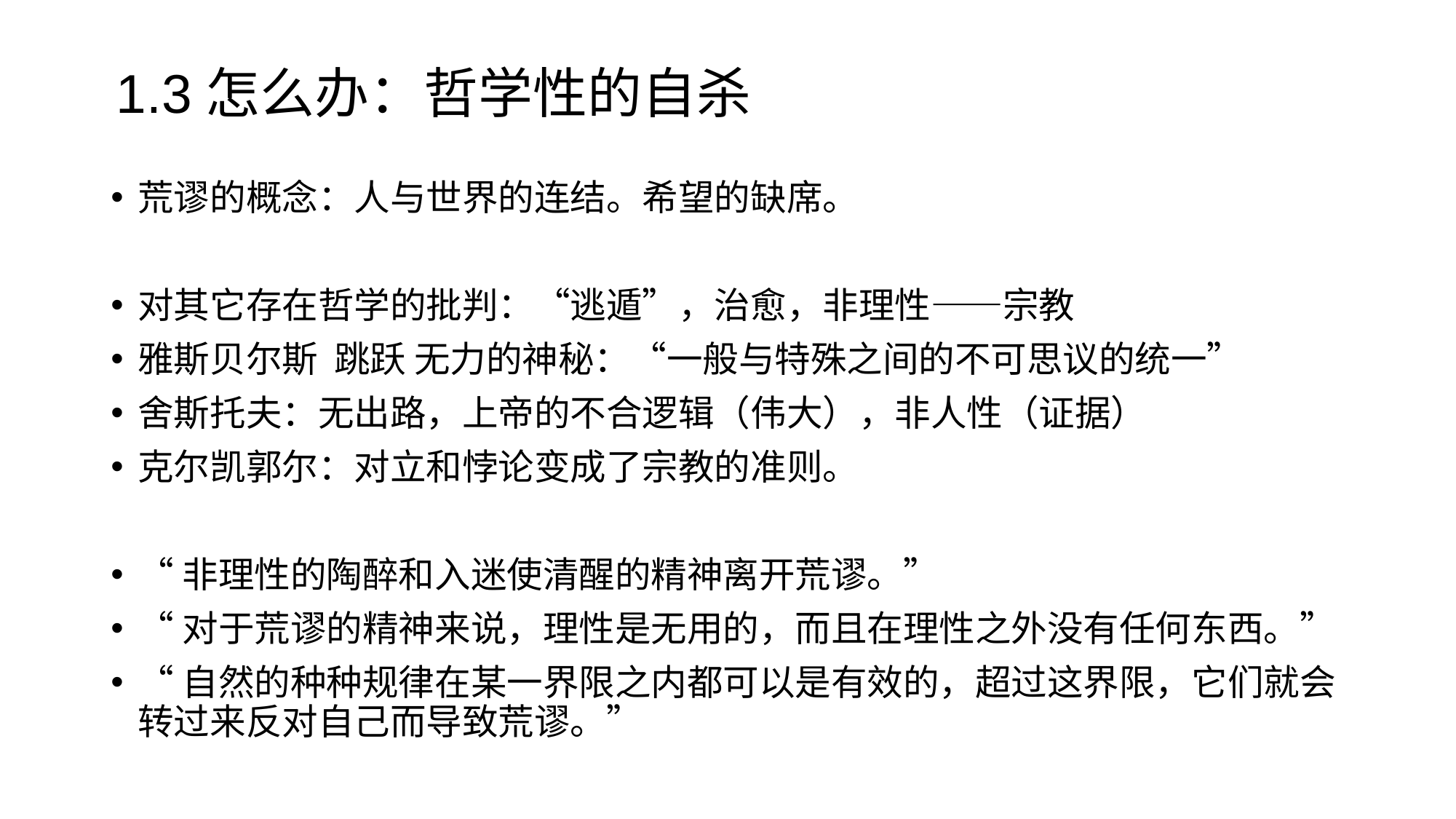

# 1.3怎么办：哲学性的自杀
荒谬的概念：人与世界的连结。希望的缺席。

对其它存在哲学的批判：“逃遁”，治愈，非理性——宗教
雅斯贝尔斯  跳跃 无力的神秘：“一般与特殊之间的不可思议的统一”
舍斯托夫：无出路，上帝的不合逻辑（伟大），非人性（证据）
克尔凯郭尔：对立和悖论变成了宗教的准则。

“非理性的陶醉和入迷使清醒的精神离开荒谬。”
“对于荒谬的精神来说，理性是无用的，而且在理性之外没有任何东西。”
“自然的种种规律在某一界限之内都可以是有效的，超过这界限，它们就会转过来反对自己而导致荒谬。”